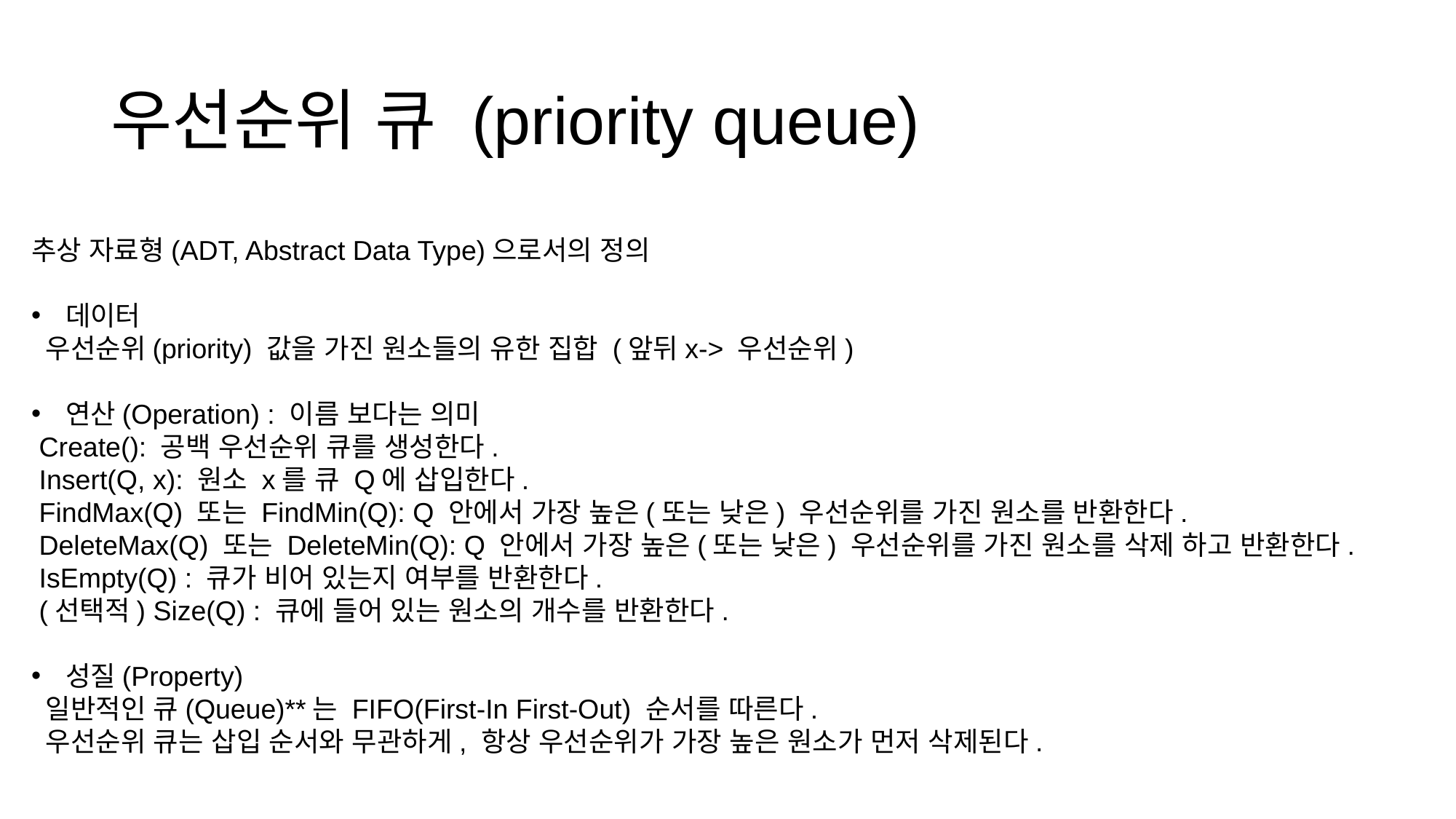

# 우선순위 큐 (priority queue)
추상 자료형(ADT, Abstract Data Type)으로서의 정의

데이터
 우선순위(priority) 값을 가진 원소들의 유한 집합 (앞뒤x-> 우선순위)

연산(Operation) : 이름 보다는 의미
 Create(): 공백 우선순위 큐를 생성한다.
 Insert(Q, x): 원소 x를 큐 Q에 삽입한다.
 FindMax(Q) 또는 FindMin(Q): Q 안에서 가장 높은(또는 낮은) 우선순위를 가진 원소를 반환한다.
 DeleteMax(Q) 또는 DeleteMin(Q): Q 안에서 가장 높은(또는 낮은) 우선순위를 가진 원소를 삭제 하고 반환한다.
 IsEmpty(Q) : 큐가 비어 있는지 여부를 반환한다.
 (선택적) Size(Q) : 큐에 들어 있는 원소의 개수를 반환한다.

성질(Property)
 일반적인 큐(Queue)**는 FIFO(First-In First-Out) 순서를 따른다.
 우선순위 큐는 삽입 순서와 무관하게, 항상 우선순위가 가장 높은 원소가 먼저 삭제된다.